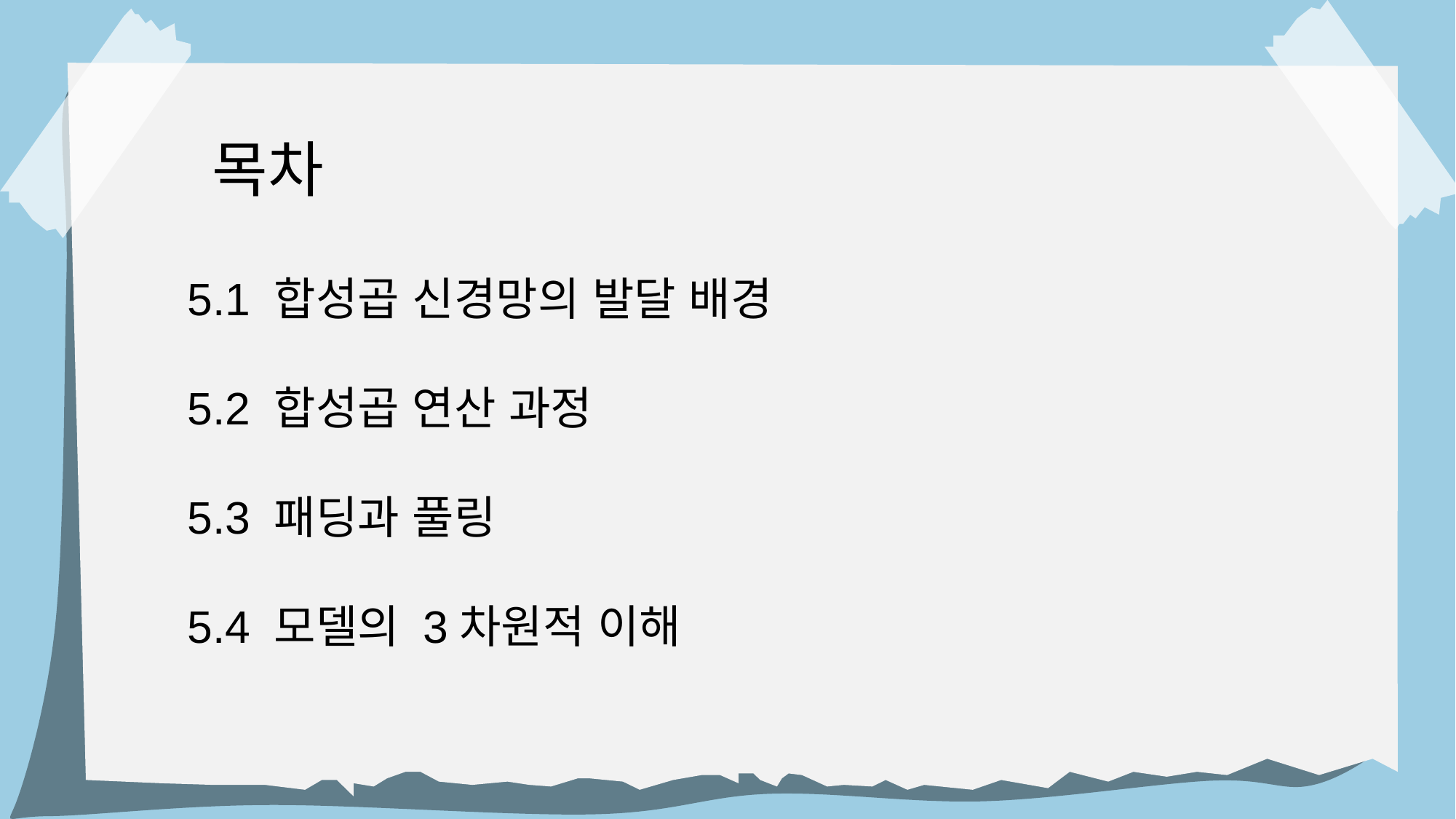

목차
5.1 합성곱 신경망의 발달 배경
5.2 합성곱 연산 과정
5.3 패딩과 풀링
5.4 모델의 3차원적 이해